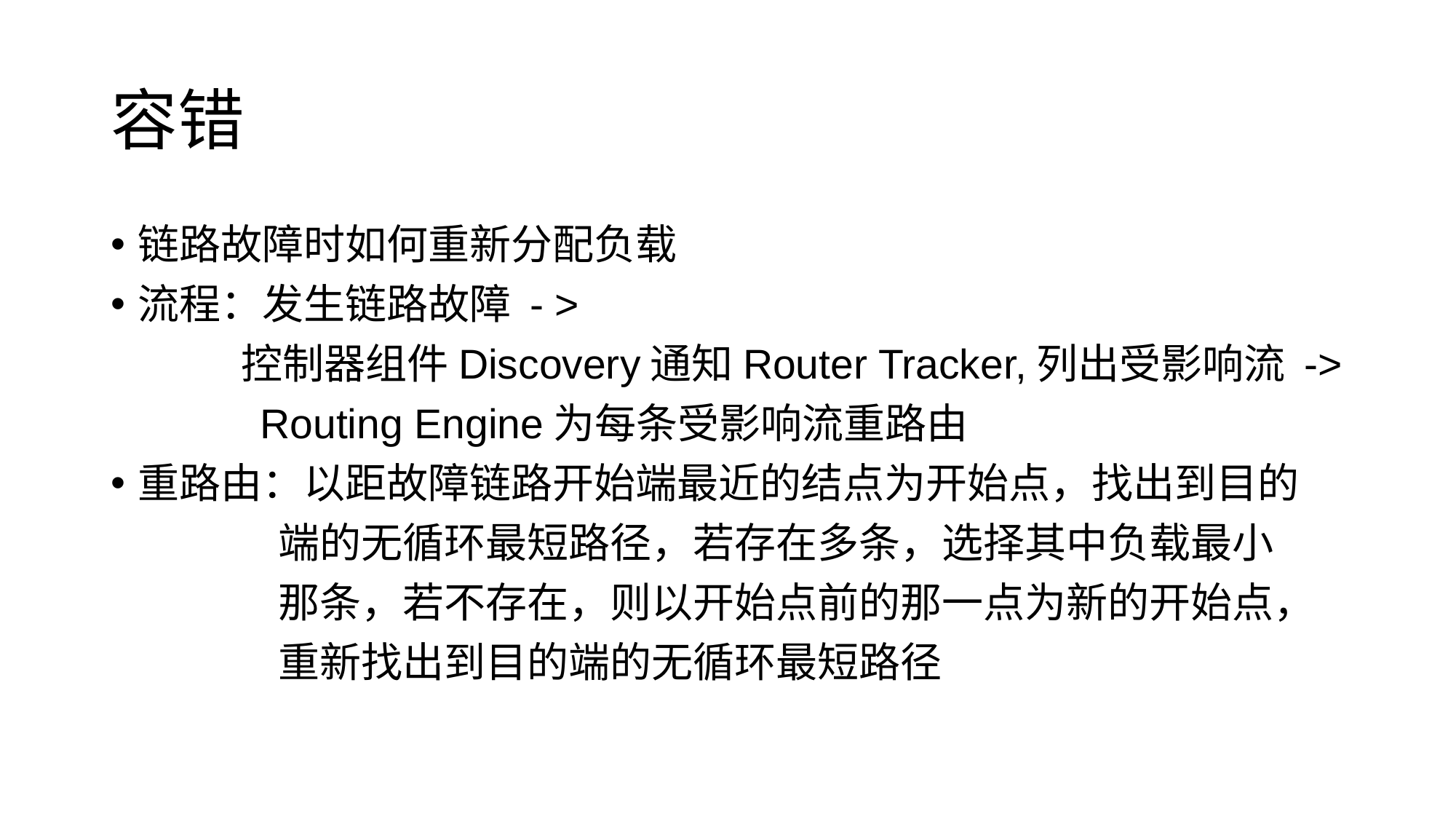

# 容错
链路故障时如何重新分配负载
流程：发生链路故障 - >
             控制器组件Discovery通知Router Tracker,列出受影响流 ->
             Routing Engine为每条受影响流重路由
重路由：以距故障链路开始端最近的结点为开始点，找出到目的
                 端的无循环最短路径，若存在多条，选择其中负载最小
                 那条，若不存在，则以开始点前的那一点为新的开始点，
                 重新找出到目的端的无循环最短路径